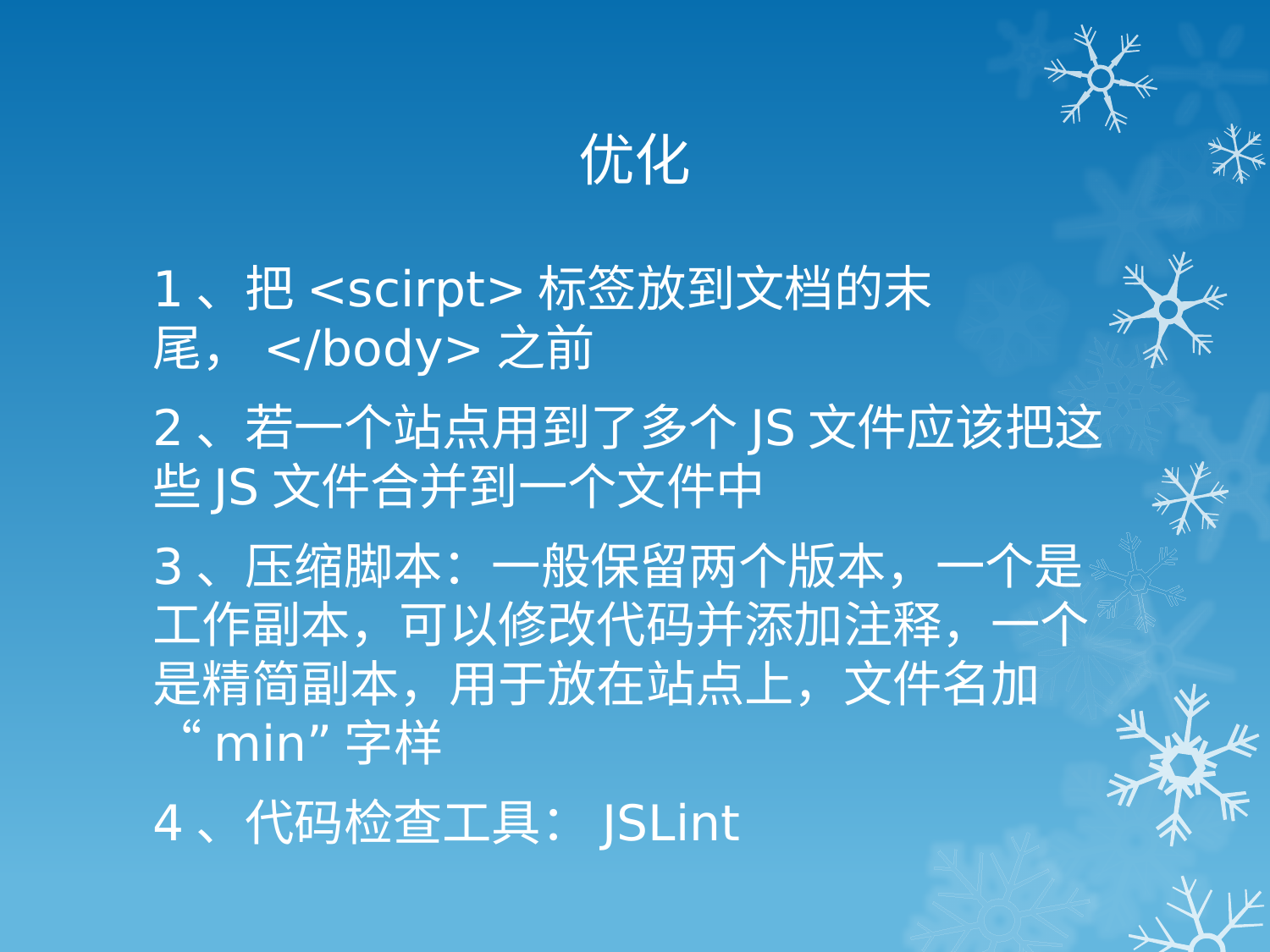

# 优化
1、把<scirpt>标签放到文档的末尾，</body>之前
2、若一个站点用到了多个JS文件应该把这些JS文件合并到一个文件中
3、压缩脚本：一般保留两个版本，一个是工作副本，可以修改代码并添加注释，一个是精简副本，用于放在站点上，文件名加“min”字样
4、代码检查工具：JSLint